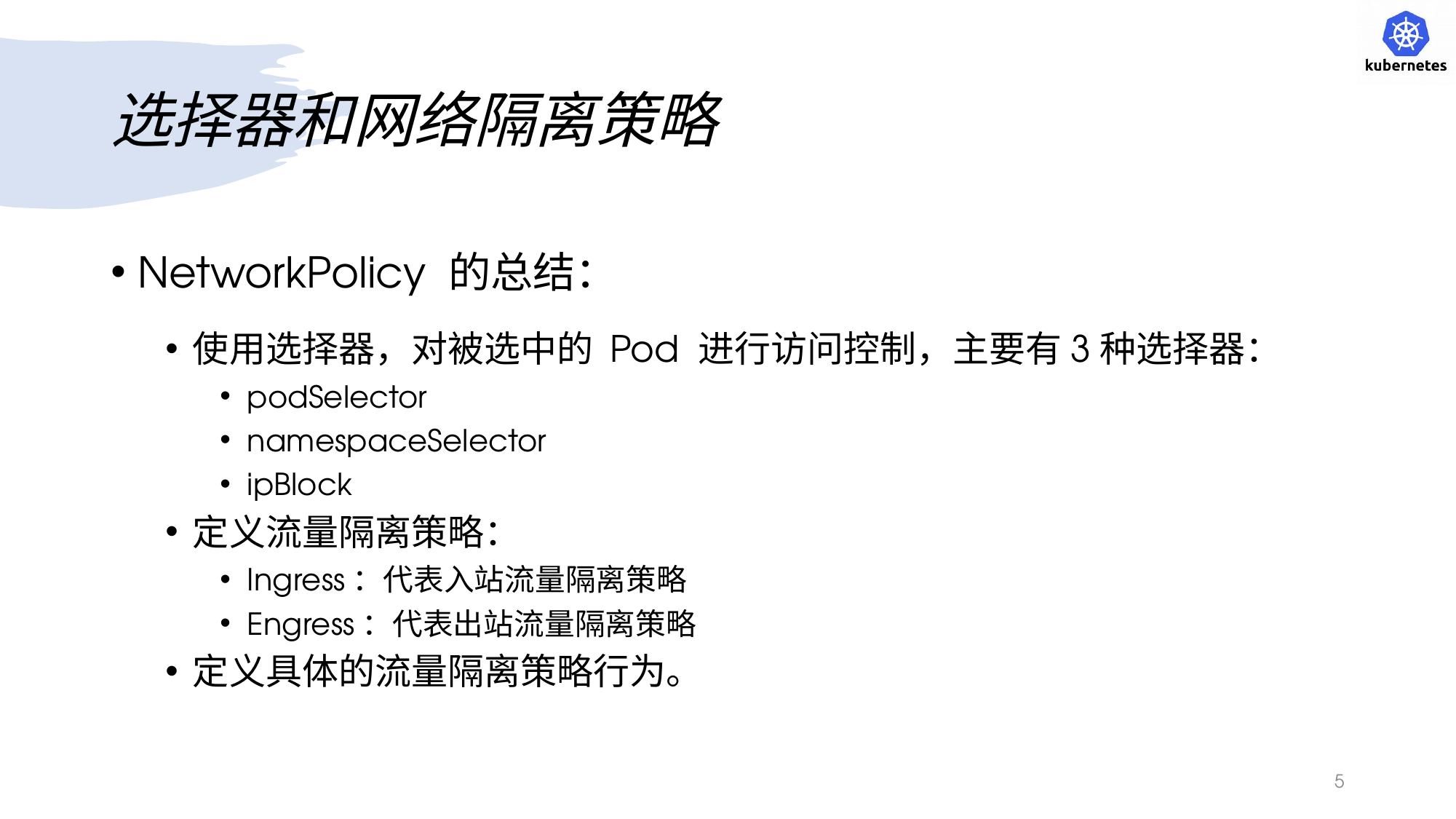

# 选择器和网络隔离策略
NetworkPolicy 的总结：
使用选择器，对被选中的 Pod 进行访问控制，主要有3种选择器：
podSelector
namespaceSelector
ipBlock
定义流量隔离策略：
Ingress：代表入站流量隔离策略
Engress：代表出站流量隔离策略
定义具体的流量隔离策略行为。

5